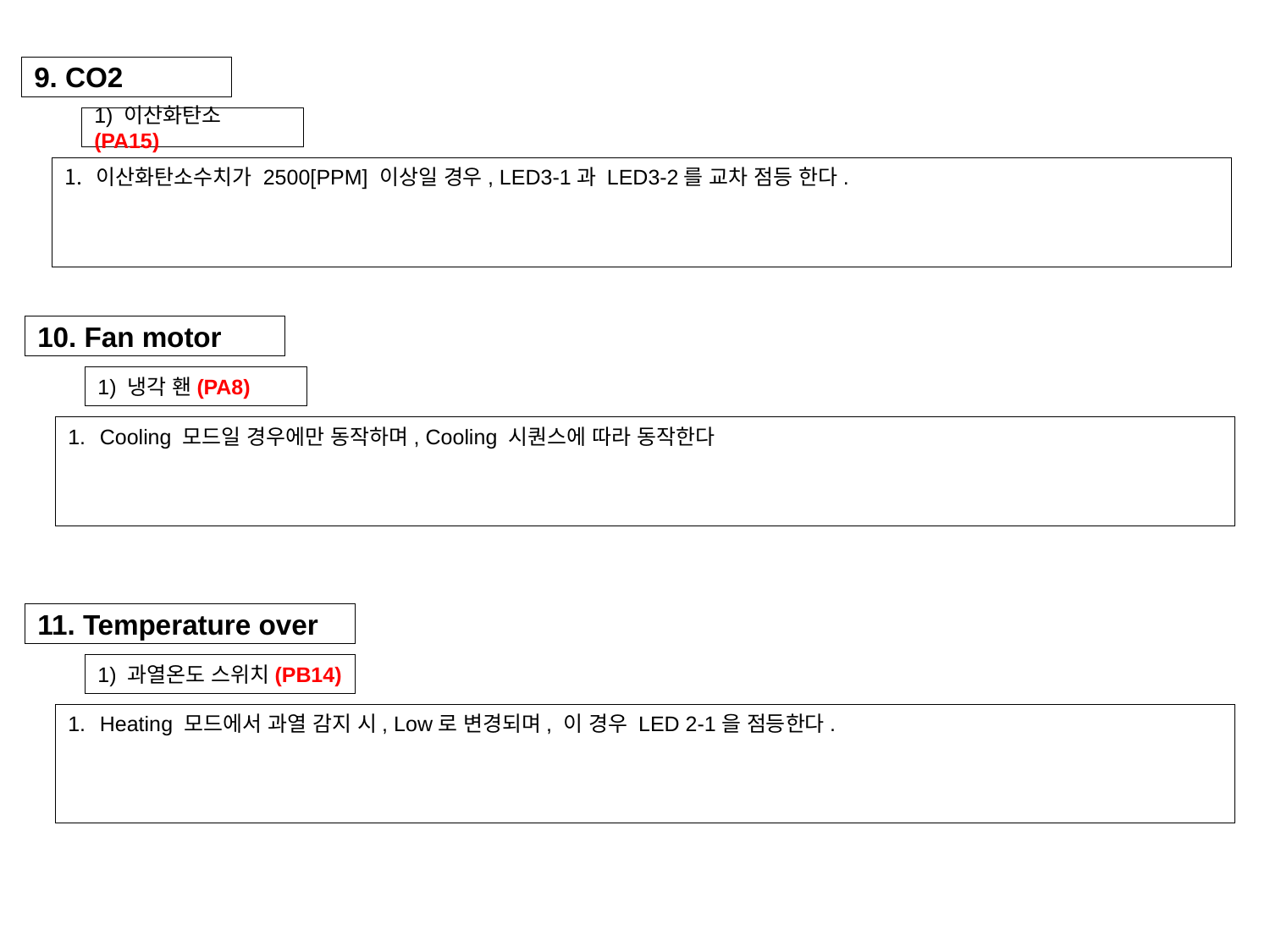

9. CO2
1) 이산화탄소(PA15)
이산화탄소수치가 2500[PPM] 이상일 경우, LED3-1과 LED3-2를 교차 점등 한다.
10. Fan motor
1) 냉각 홴(PA8)
Cooling 모드일 경우에만 동작하며, Cooling 시퀀스에 따라 동작한다
11. Temperature over
1) 과열온도 스위치(PB14)
Heating 모드에서 과열 감지 시, Low로 변경되며, 이 경우 LED 2-1을 점등한다.